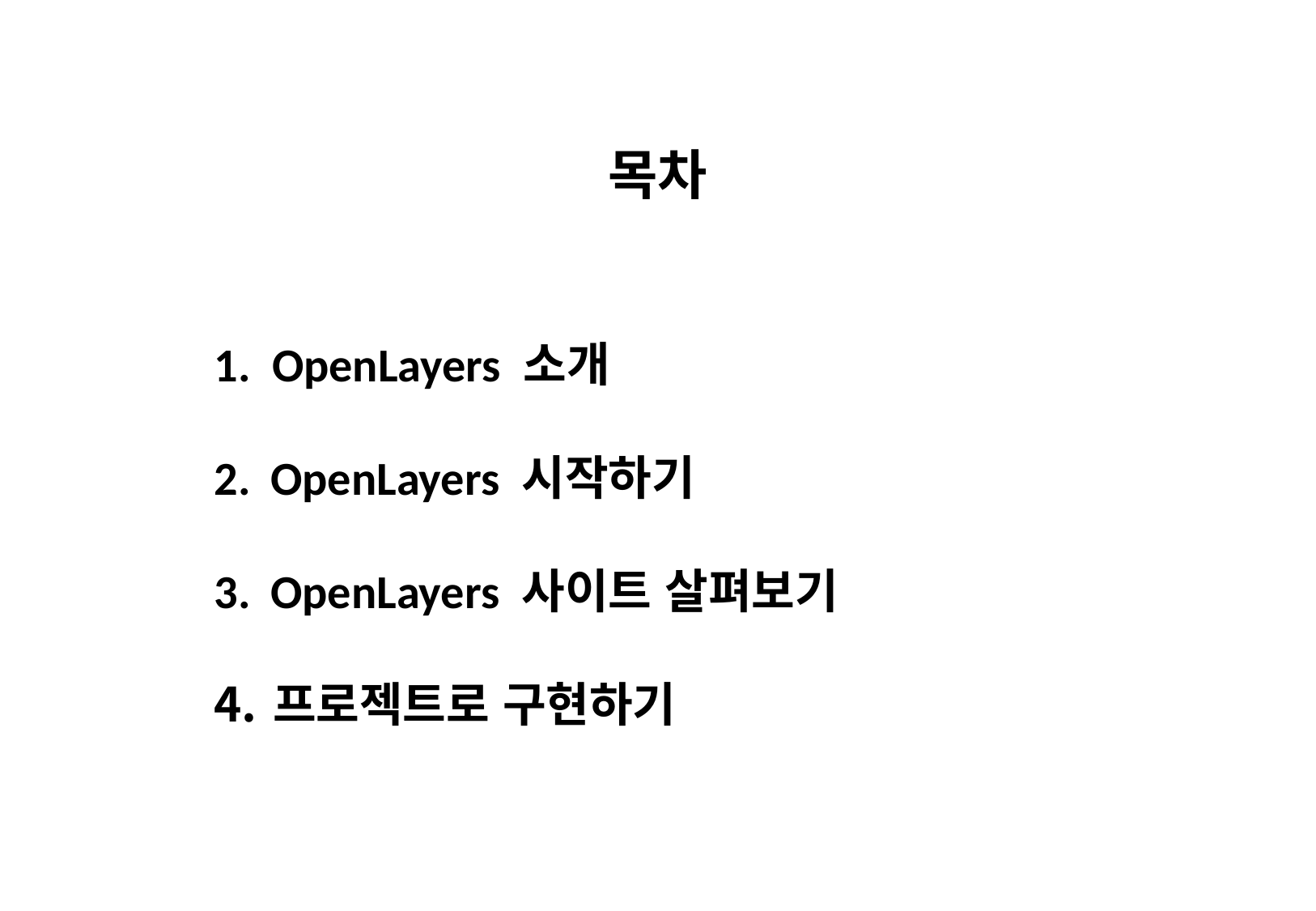

목차

 OpenLayers 소개

 OpenLayers 시작하기

 OpenLayers 사이트 살펴보기

프로젝트로 구현하기